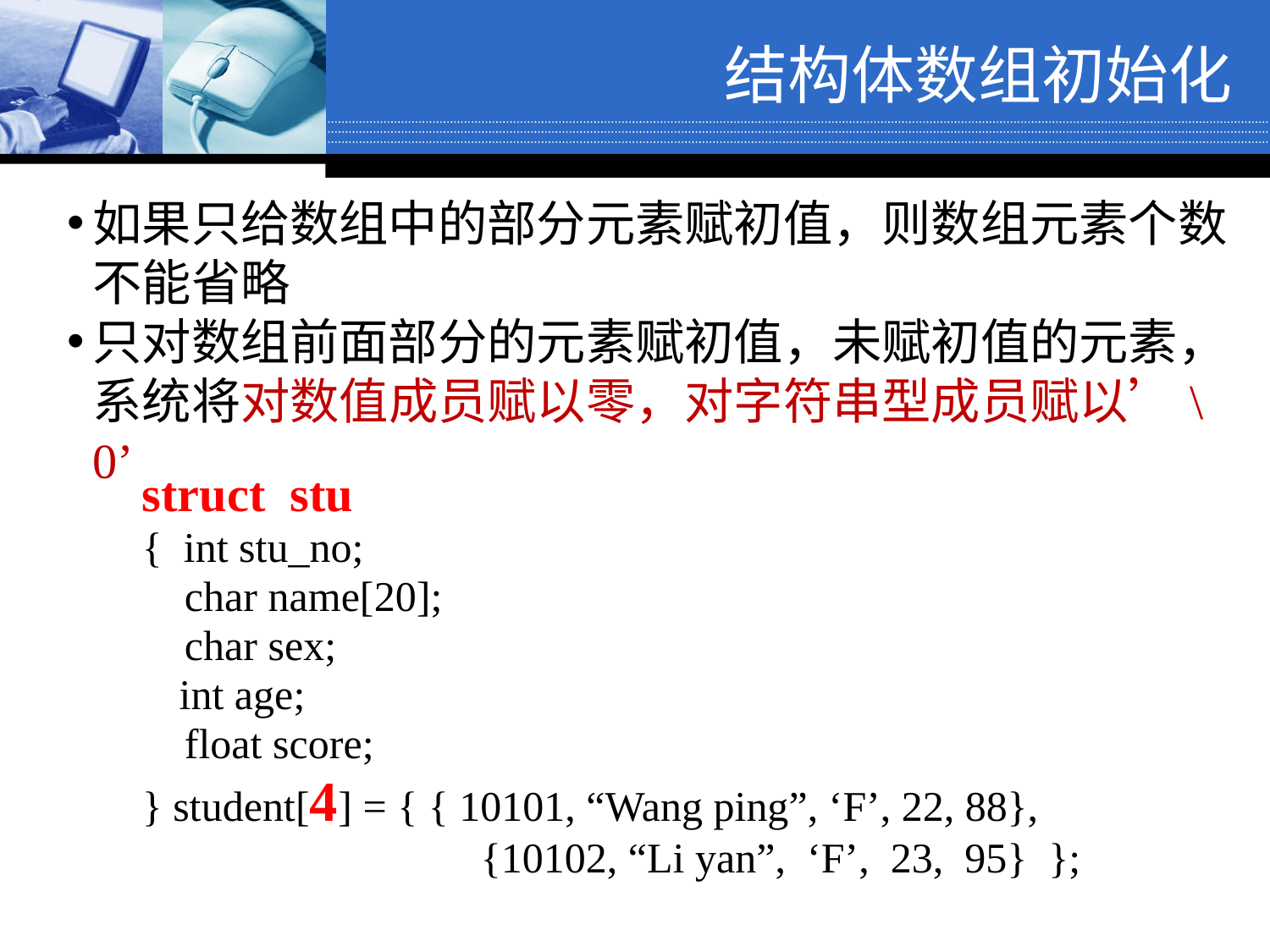

# 结构体数组初始化
如果只给数组中的部分元素赋初值，则数组元素个数不能省略
只对数组前面部分的元素赋初值，未赋初值的元素，系统将对数值成员赋以零，对字符串型成员赋以’\0’
	struct  stu
	{  int stu_no;
	    char name[20];
	    char sex;
        int age;
	    float score;
	} student[4] = { { 10101, “Wang ping”, ‘F’, 22, 88},
			        {10102, “Li yan”,  ‘F’,  23,  95}  };